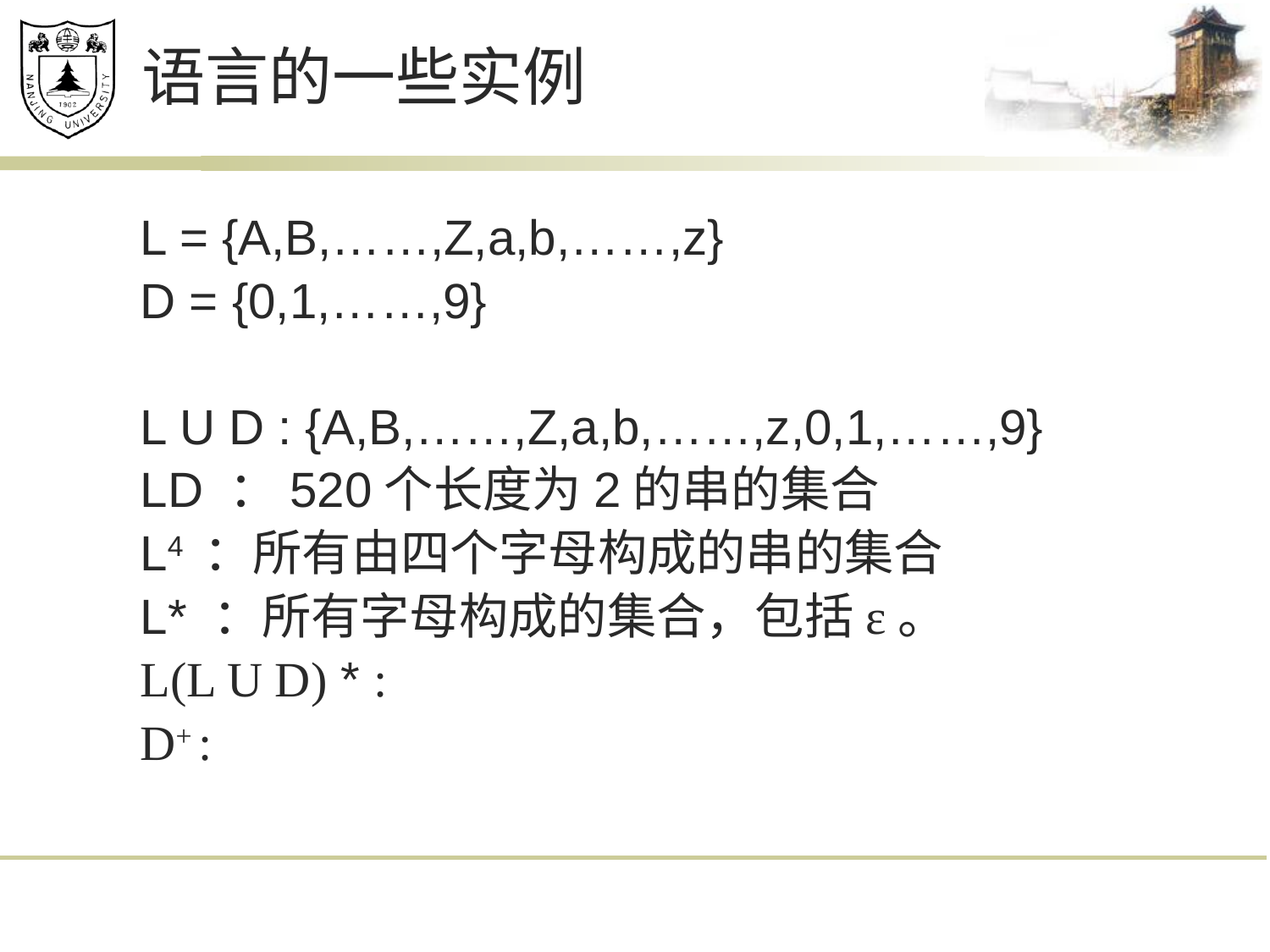

# 语言的一些实例
L = {A,B,……,Z,a,b,……,z}
D = {0,1,……,9}

L U D : {A,B,……,Z,a,b,……,z,0,1,……,9}
LD ：520个长度为2的串的集合
L4 ：所有由四个字母构成的串的集合
L* ：所有字母构成的集合，包括ε。
L(L U D) * :
D+ :